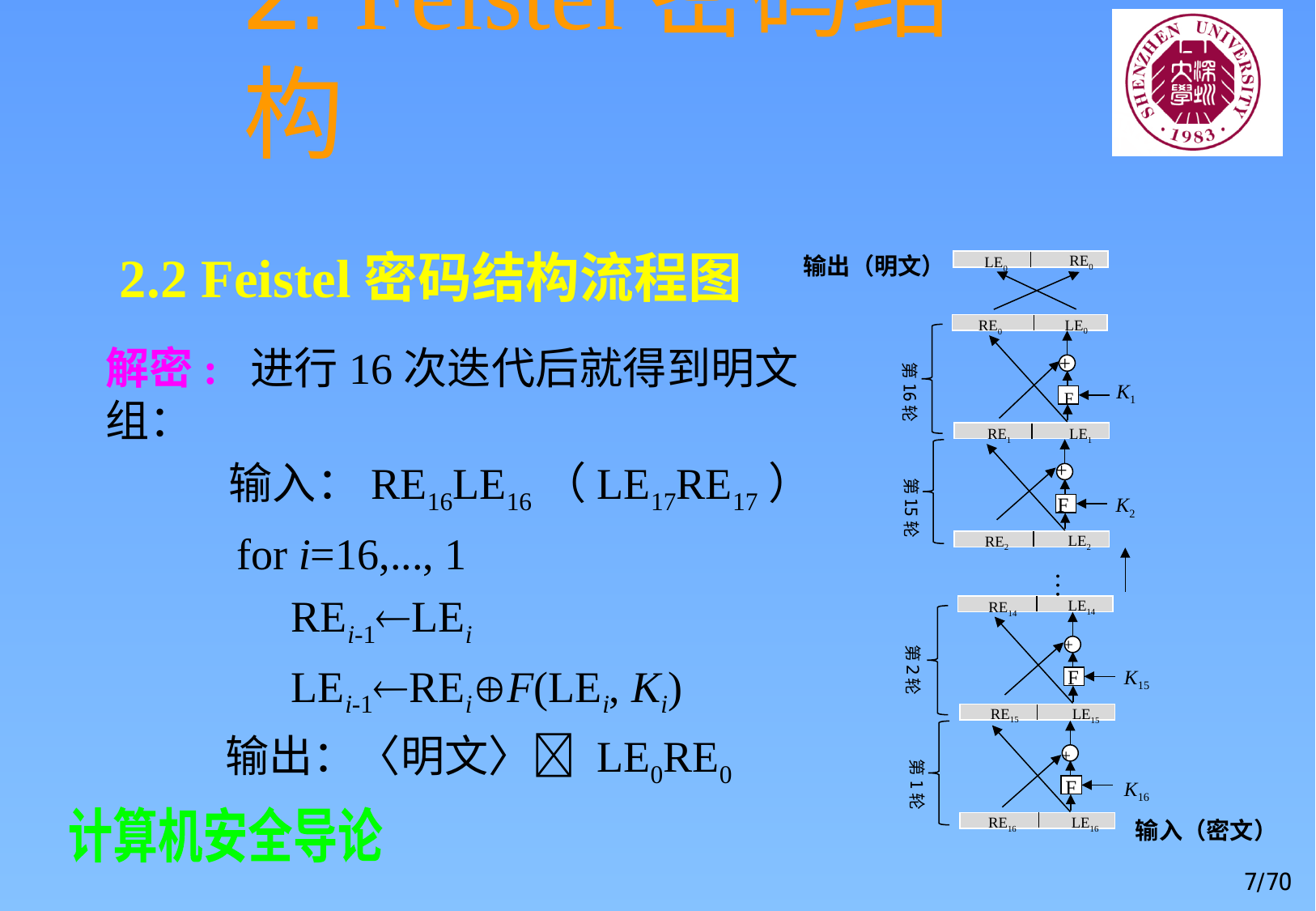

# 2. Feistel密码结构
2.2 Feistel密码结构流程图
RE0
输出（明文）
LE0

LE0
RE0

+
第16轮

K1
F

LE1
RE1

+

第15轮
F
K2

LE2
RE2

…
LE14
RE14

+
第2轮

F
K15

RE15
LE15

+

F
K16

LE16
RE16

第1轮
输入（密文）
解密:  进行16次迭代后就得到明文组：
            输入：RE16LE16（LE17RE17）
            for i=16,..., 1
                 REi-1←LEi
                 LEi-1←REi⊕F(LEi, Ki)
           输出：〈明文〉← LE0RE0
7/70